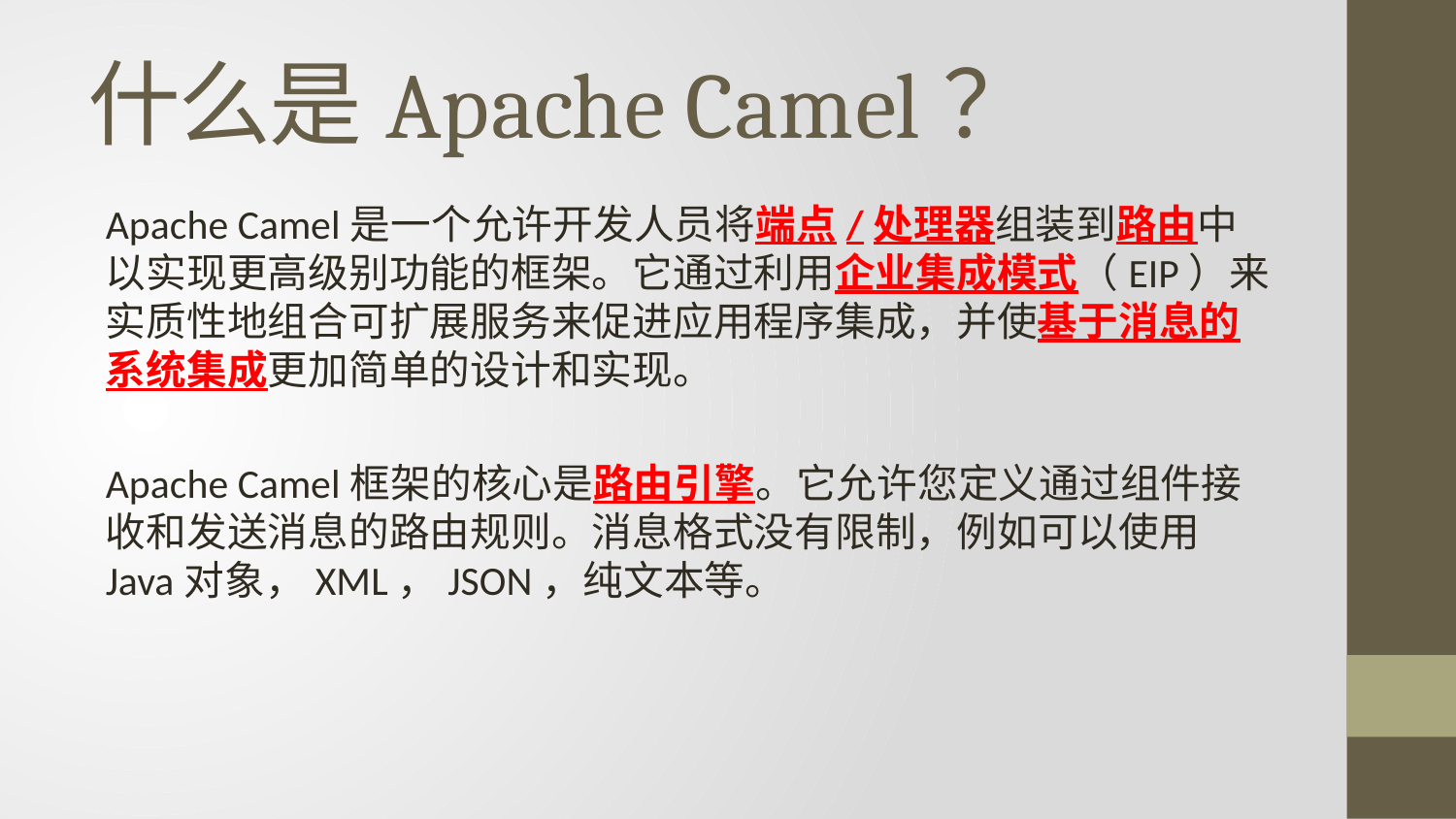

# 什么是Apache Camel？
Apache Camel是一个允许开发人员将端点/处理器组装到路由中以实现更高级别功能的框架。它通过利用企业集成模式（EIP）来实质性地组合可扩展服务来促进应用程序集成，并使基于消息的系统集成更加简单的设计和实现。

Apache Camel框架的核心是路由引擎。它允许您定义通过组件接收和发送消息的路由规则。消息格式没有限制，例如可以使用Java对象，XML，JSON，纯文本等。